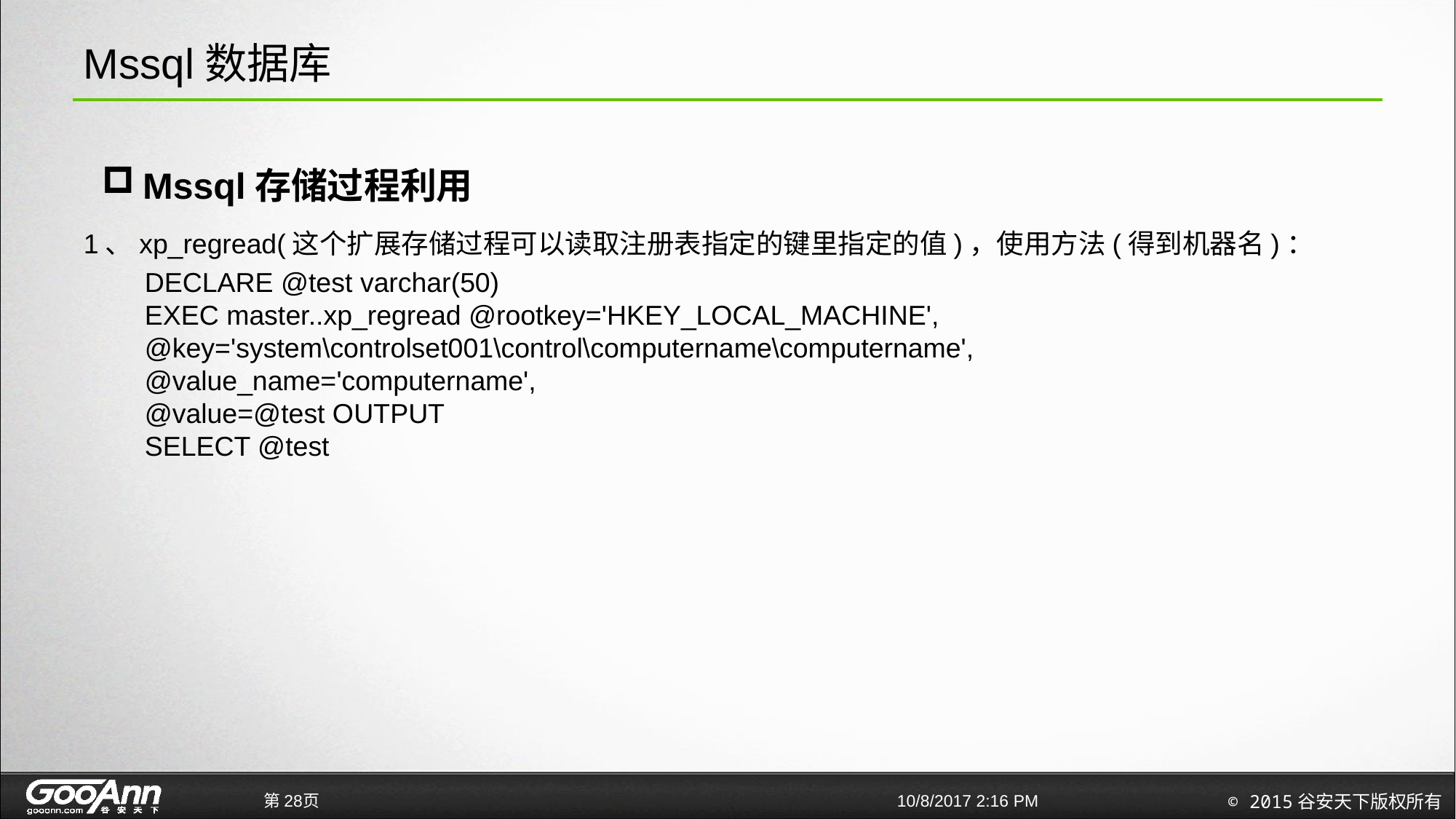

# Mssql数据库

Mssql存储过程利用
1、xp_regread(这个扩展存储过程可以读取注册表指定的键里指定的值)，使用方法(得到机器名)：
　　DECLARE @test varchar(50)
　　EXEC master..xp_regread @rootkey='HKEY_LOCAL_MACHINE',
　　@key='system\controlset001\control\computername\computername',
　　@value_name='computername',
　　@value=@test OUTPUT
　　SELECT @test